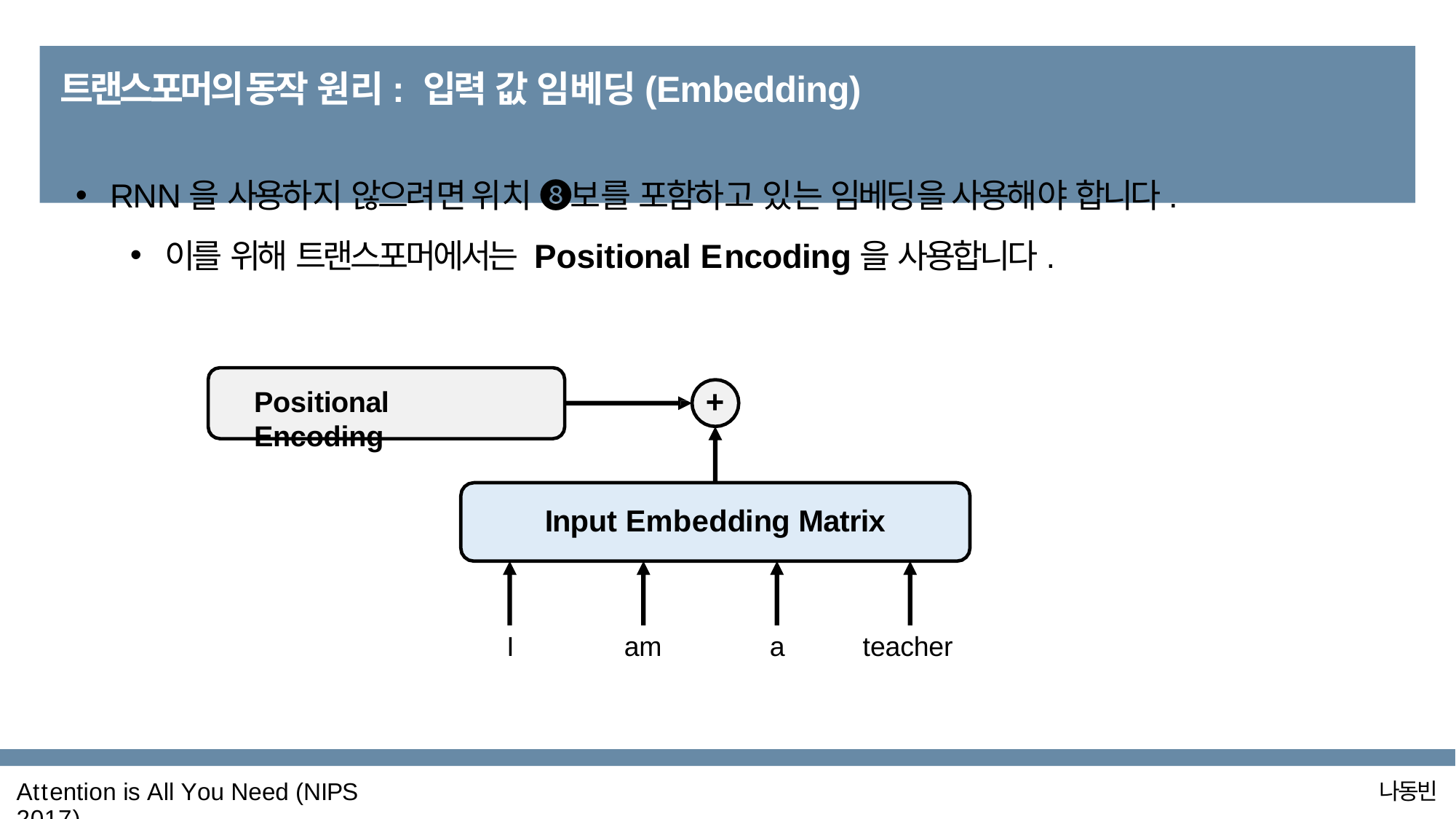

# 트랜스포머의 동작 원리: 입력 값 임베딩(Embedding)
RNN을 사용하지 않으려면 위치 ❽보를 포함하고 있는 임베딩을 사용해야 합니다.
이를 위해 트랜스포머에서는 Positional Encoding을 사용합니다.

+
Positional Encoding

Input Embedding Matrix
I
am
a
teacher

Attention is All You Need (NIPS 2017)
나동빈